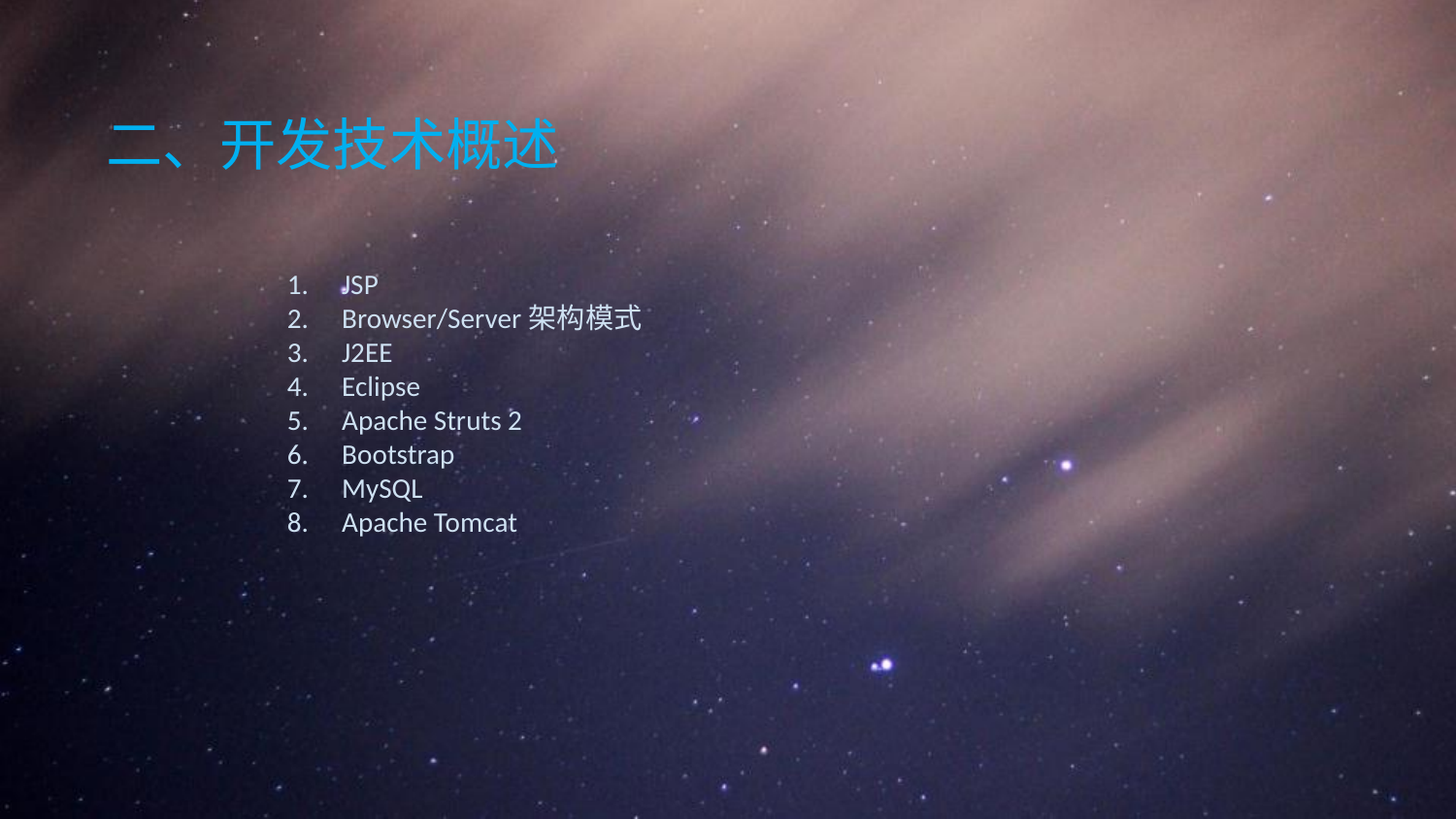

二、开发技术概述
JSP
Browser/Server架构模式
J2EE
Eclipse
Apache Struts 2
Bootstrap
MySQL
Apache Tomcat